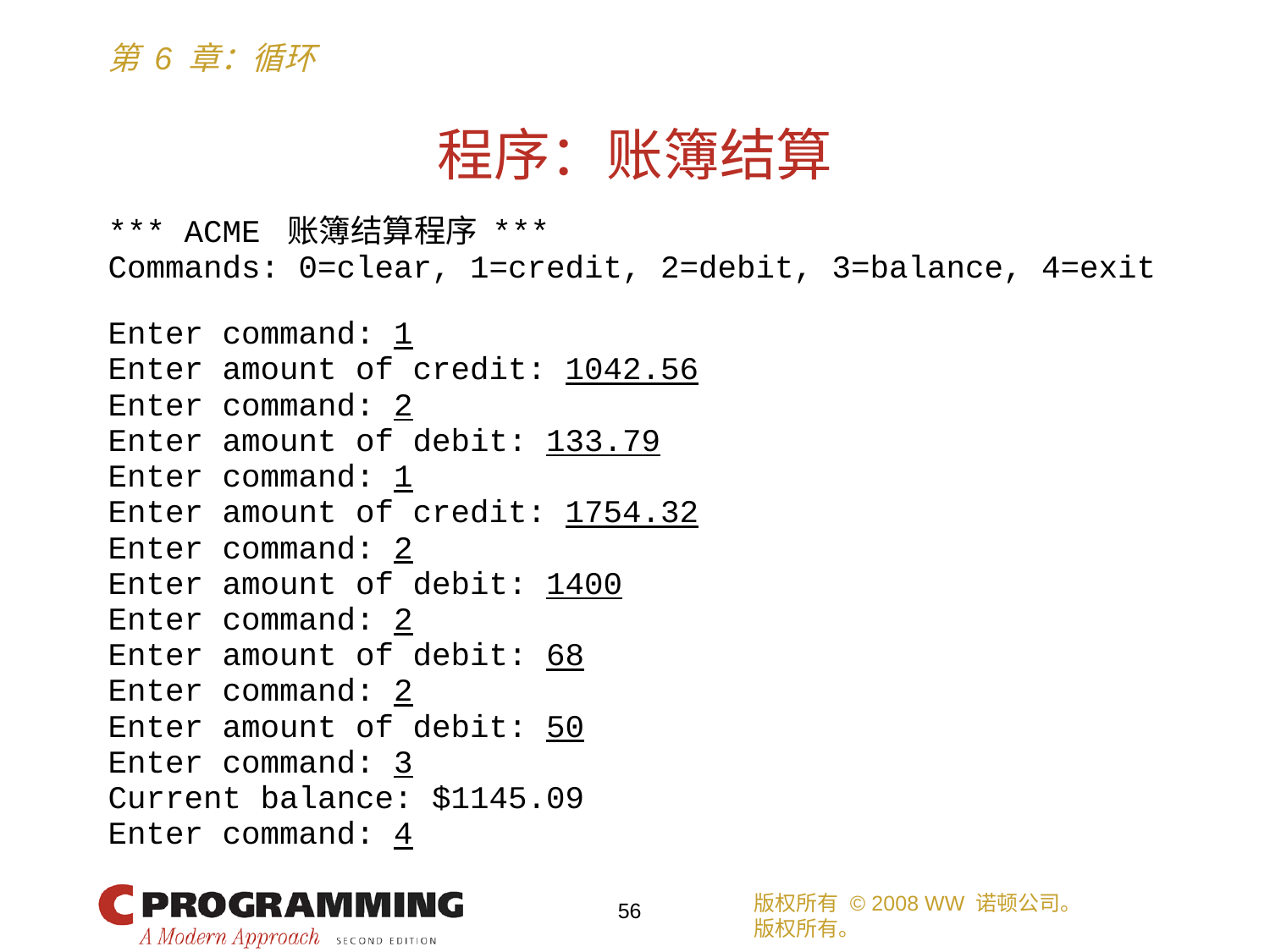

# 程序：账簿结算
*** ACME 账簿结算程序 ***
Commands: 0=clear, 1=credit, 2=debit, 3=balance, 4=exit

Enter command: 1
Enter amount of credit: 1042.56
Enter command: 2
Enter amount of debit: 133.79
Enter command: 1
Enter amount of credit: 1754.32
Enter command: 2
Enter amount of debit: 1400
Enter command: 2
Enter amount of debit: 68
Enter command: 2
Enter amount of debit: 50
Enter command: 3
Current balance: $1145.09
Enter command: 4
版权所有 © 2008 WW 诺顿公司。
版权所有。
56